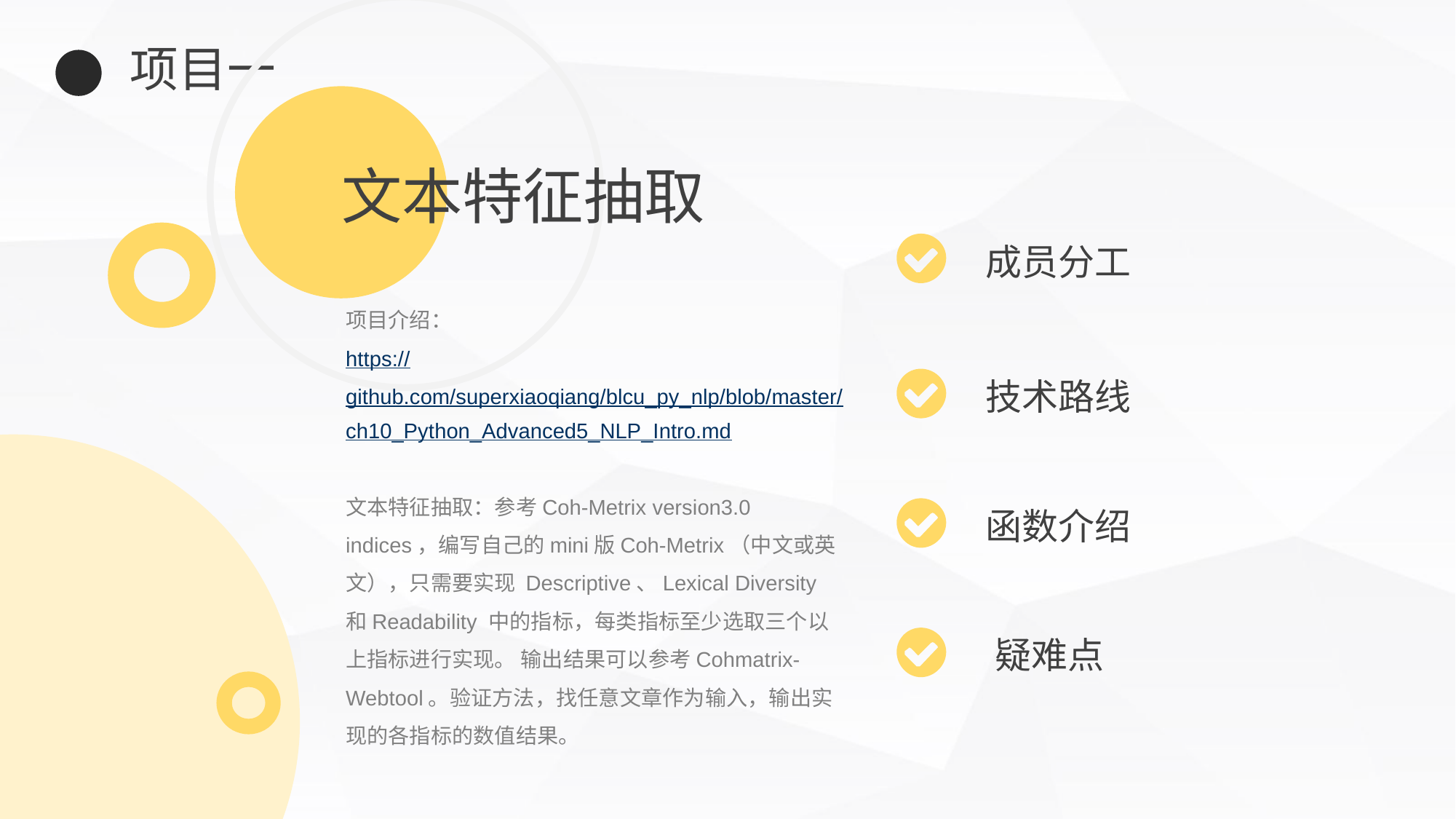

项目一

文本特征抽取

成员分工
项目介绍：
https://github.com/superxiaoqiang/blcu_py_nlp/blob/master/ch10_Python_Advanced5_NLP_Intro.md

文本特征抽取：参考Coh-Metrix version3.0 indices，编写自己的mini版Coh-Metrix（中文或英文），只需要实现 Descriptive、Lexical Diversity 和Readability 中的指标，每类指标至少选取三个以上指标进行实现。 输出结果可以参考Cohmatrix-Webtool。验证方法，找任意文章作为输入，输出实现的各指标的数值结果。

技术路线

函数介绍

疑难点